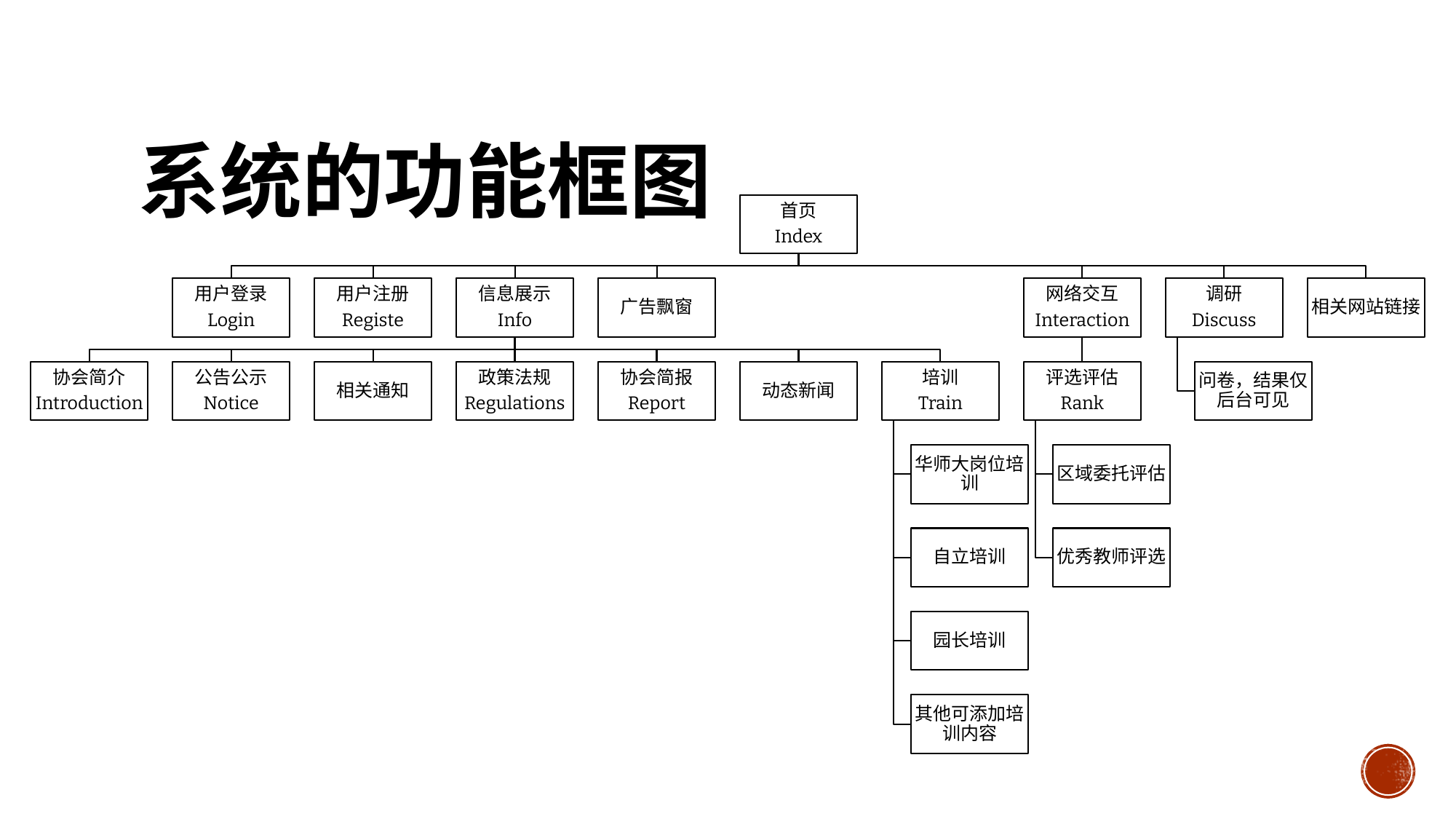

# 系统的功能框图
首页
Index
用户登录
Login
用户注册
Registe
信息展示
Info
协会简介
Introduction
公告公示
Notice
相关通知
政策法规
Regulations
协会简报
Report
动态新闻
培训
Train
华师大岗位培训
自立培训
园长培训
其他可添加培训内容
广告飘窗
网络交互
Interaction
评选评估
Rank
区域委托评估
优秀教师评选
调研
Discuss
问卷，结果仅后台可见
相关网站链接